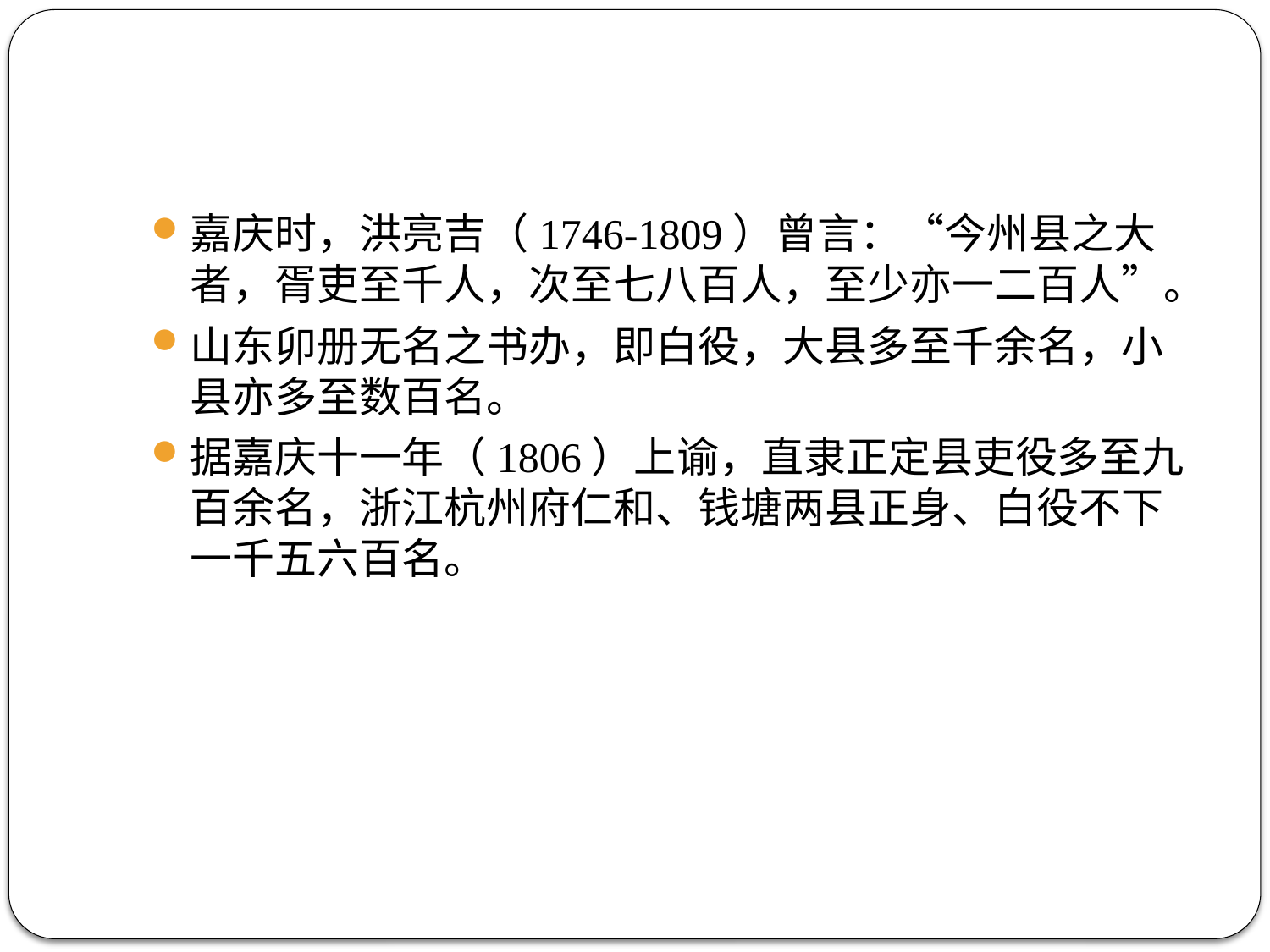

#
嘉庆时，洪亮吉（1746-1809）曾言：“今州县之大者，胥吏至千人，次至七八百人，至少亦一二百人”。
山东卯册无名之书办，即白役，大县多至千余名，小县亦多至数百名。
据嘉庆十一年（1806）上谕，直隶正定县吏役多至九百余名，浙江杭州府仁和、钱塘两县正身、白役不下一千五六百名。